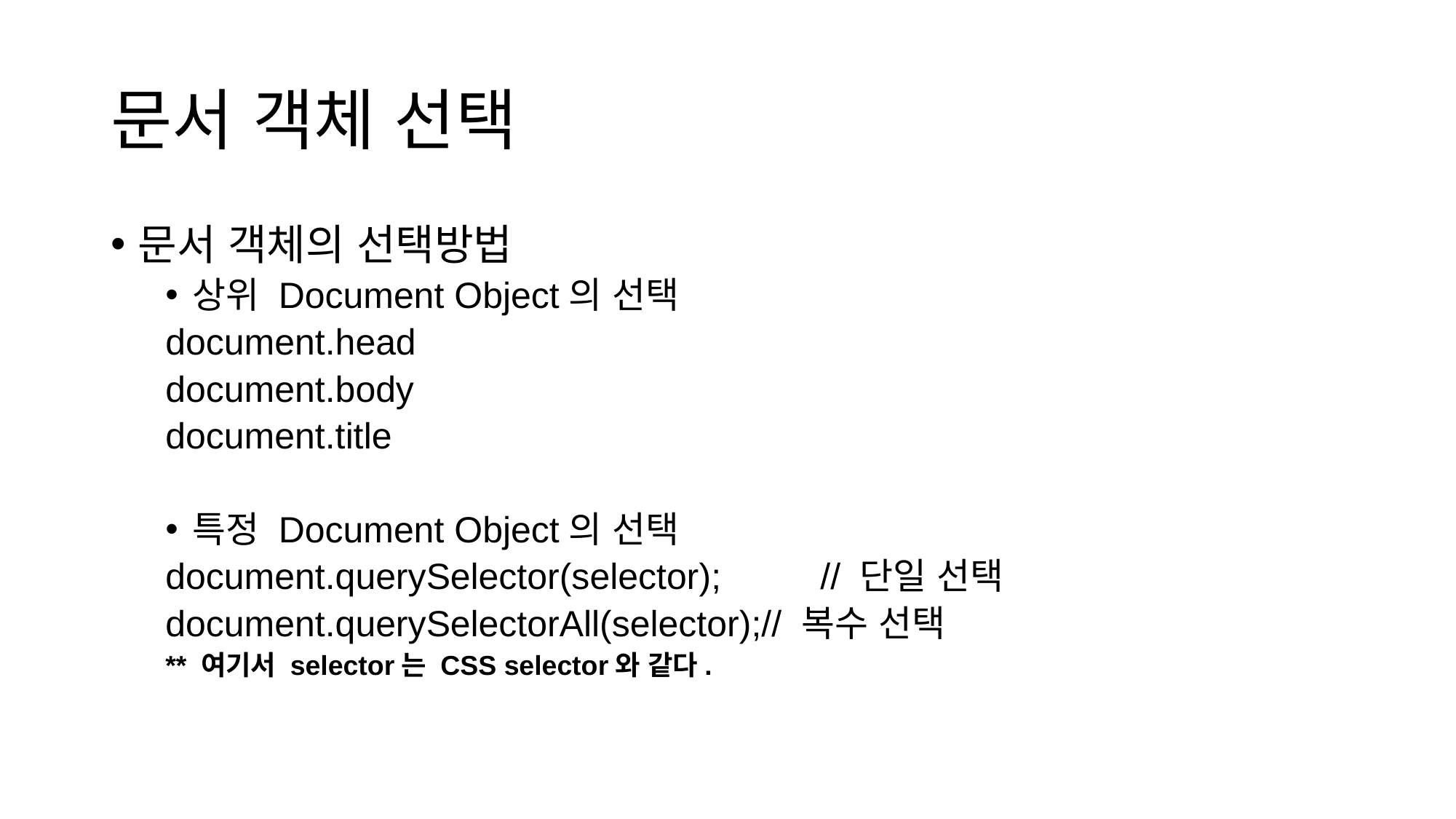

# 문서 객체 선택
문서 객체의 선택방법
상위 Document Object의 선택
document.head
document.body
document.title

특정 Document Object의 선택
document.querySelector(selector);	// 단일 선택
document.querySelectorAll(selector);// 복수 선택
** 여기서 selector는 CSS selector와 같다.